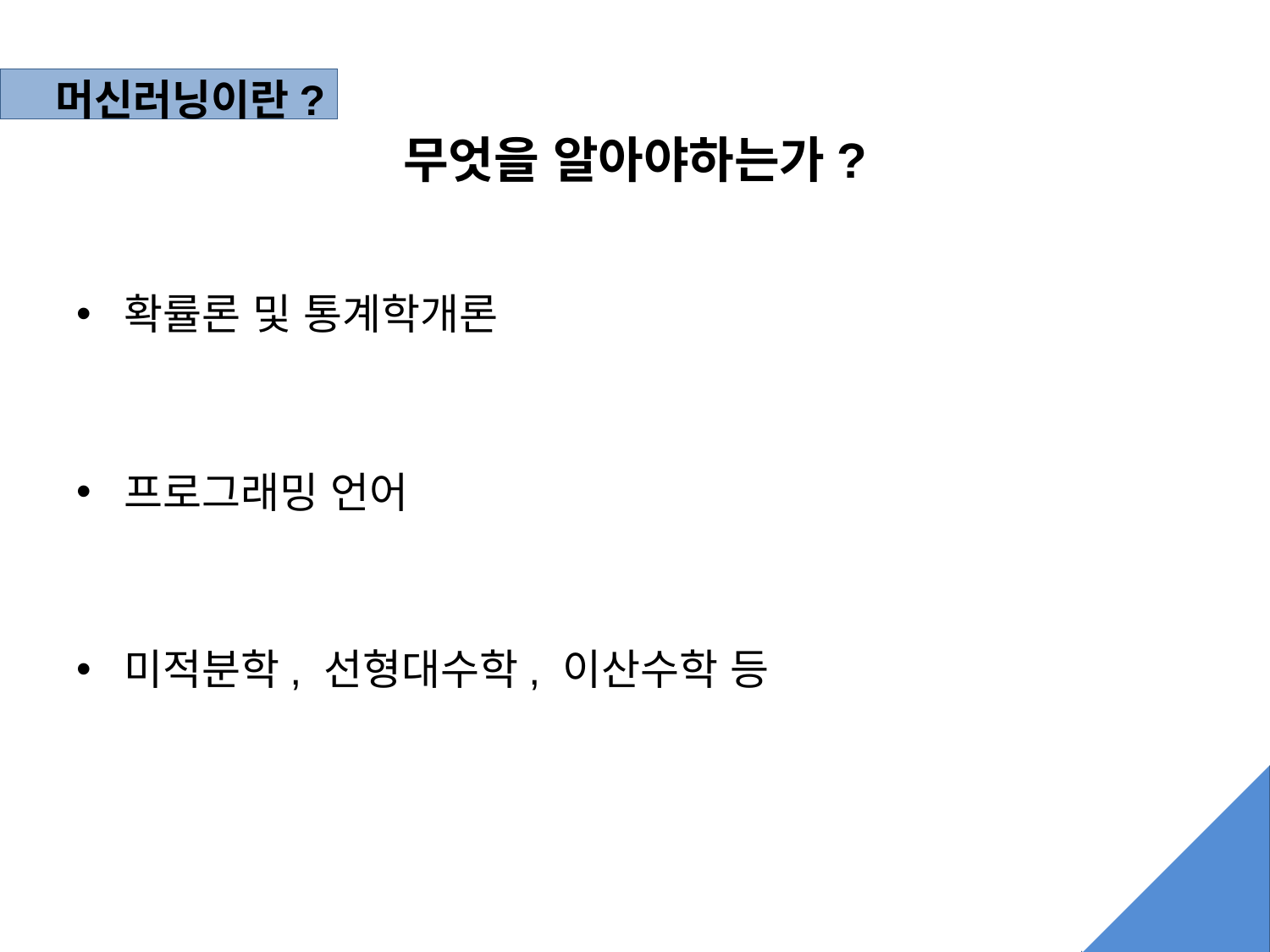

머신러닝이란?

# 무엇을 알아야하는가?

확률론 및 통계학개론

프로그래밍 언어

미적분학, 선형대수학, 이산수학 등